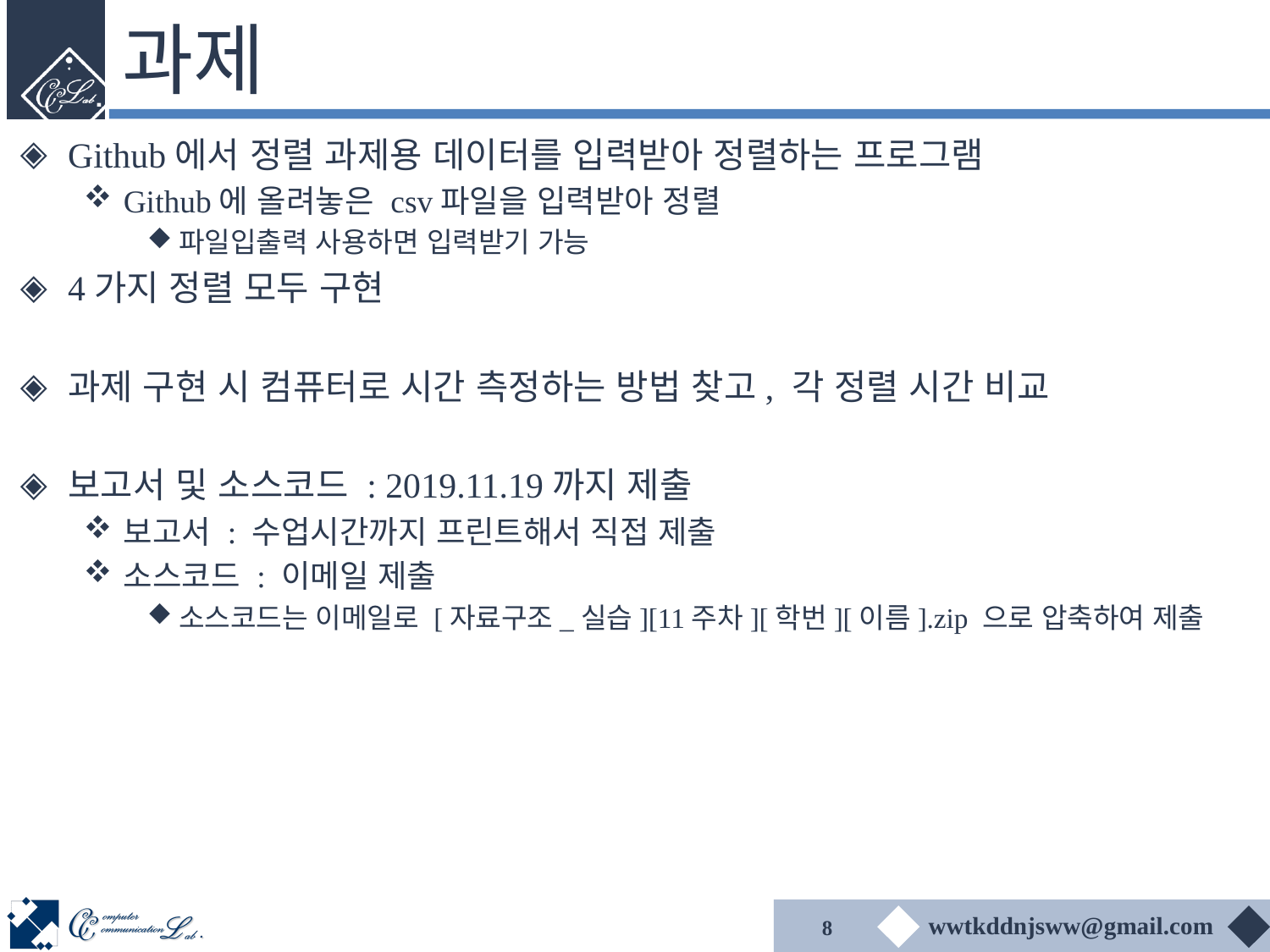

# 과제
Github에서 정렬 과제용 데이터를 입력받아 정렬하는 프로그램
Github에 올려놓은 csv파일을 입력받아 정렬
파일입출력 사용하면 입력받기 가능
4가지 정렬 모두 구현

과제 구현 시 컴퓨터로 시간 측정하는 방법 찾고, 각 정렬 시간 비교

보고서 및 소스코드 : 2019.11.19까지 제출
보고서 : 수업시간까지 프린트해서 직접 제출
소스코드 : 이메일 제출
소스코드는 이메일로 [자료구조_실습][11주차][학번][이름].zip 으로 압축하여 제출